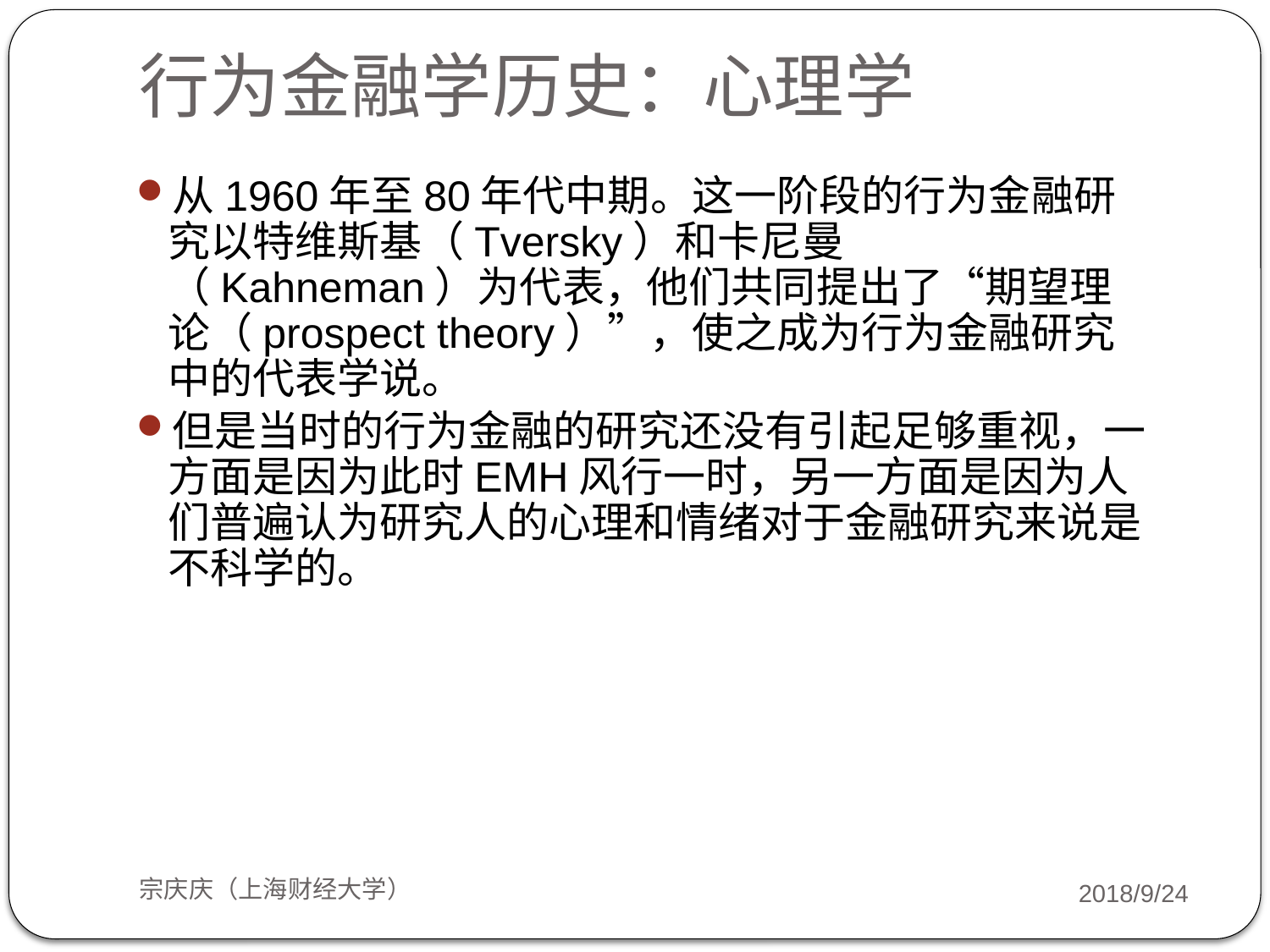

# 行为金融学历史：心理学
从1960年至80年代中期。这一阶段的行为金融研究以特维斯基（Tversky）和卡尼曼（Kahneman）为代表，他们共同提出了“期望理论（prospect theory）”，使之成为行为金融研究中的代表学说。
但是当时的行为金融的研究还没有引起足够重视，一方面是因为此时EMH风行一时，另一方面是因为人们普遍认为研究人的心理和情绪对于金融研究来说是不科学的。
宗庆庆（上海财经大学）
2018/9/24